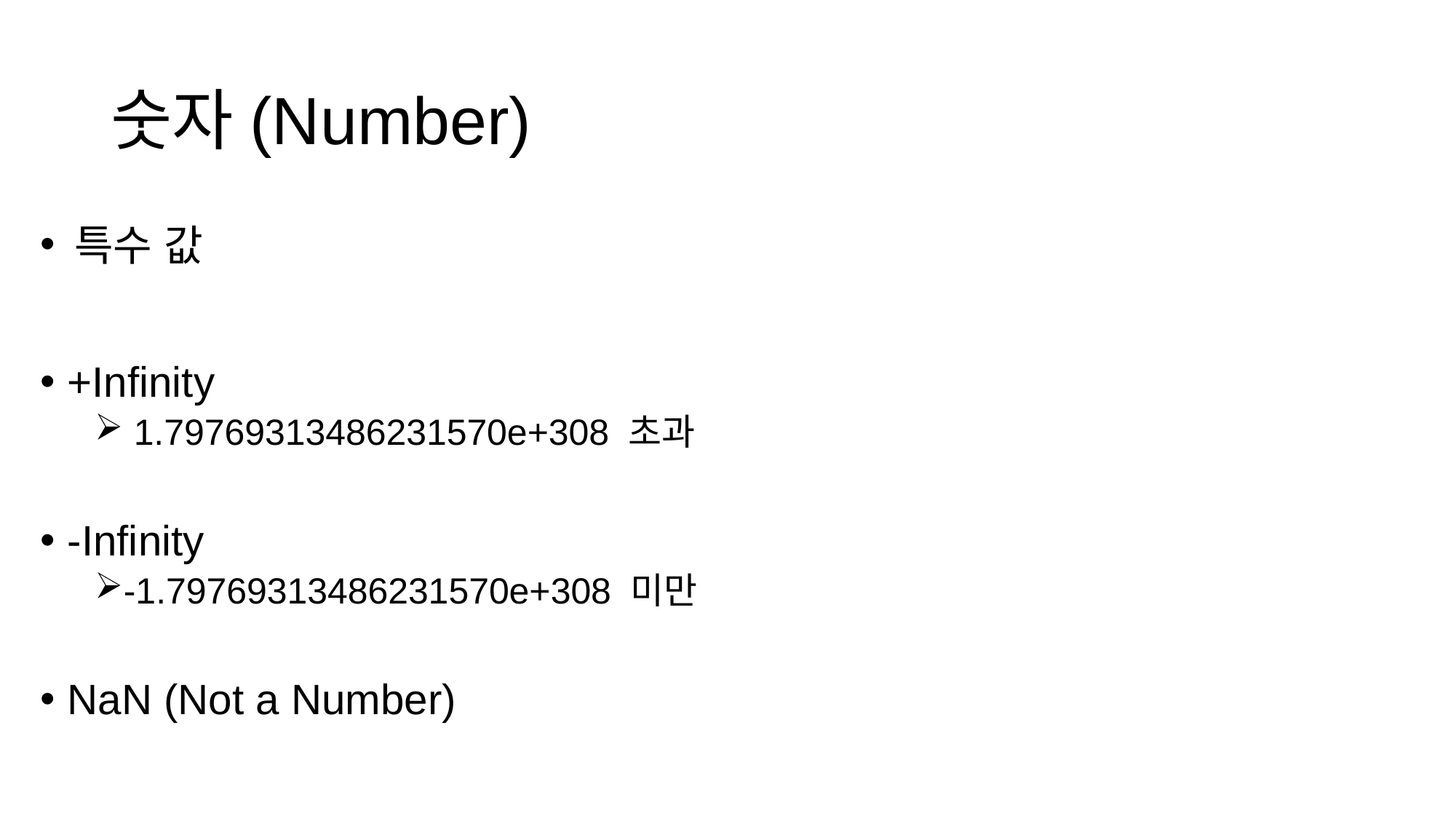

# 숫자(Number)
특수 값

+Infinity
 1.79769313486231570e+308 초과

-Infinity
-1.79769313486231570e+308 미만

NaN (Not a Number)